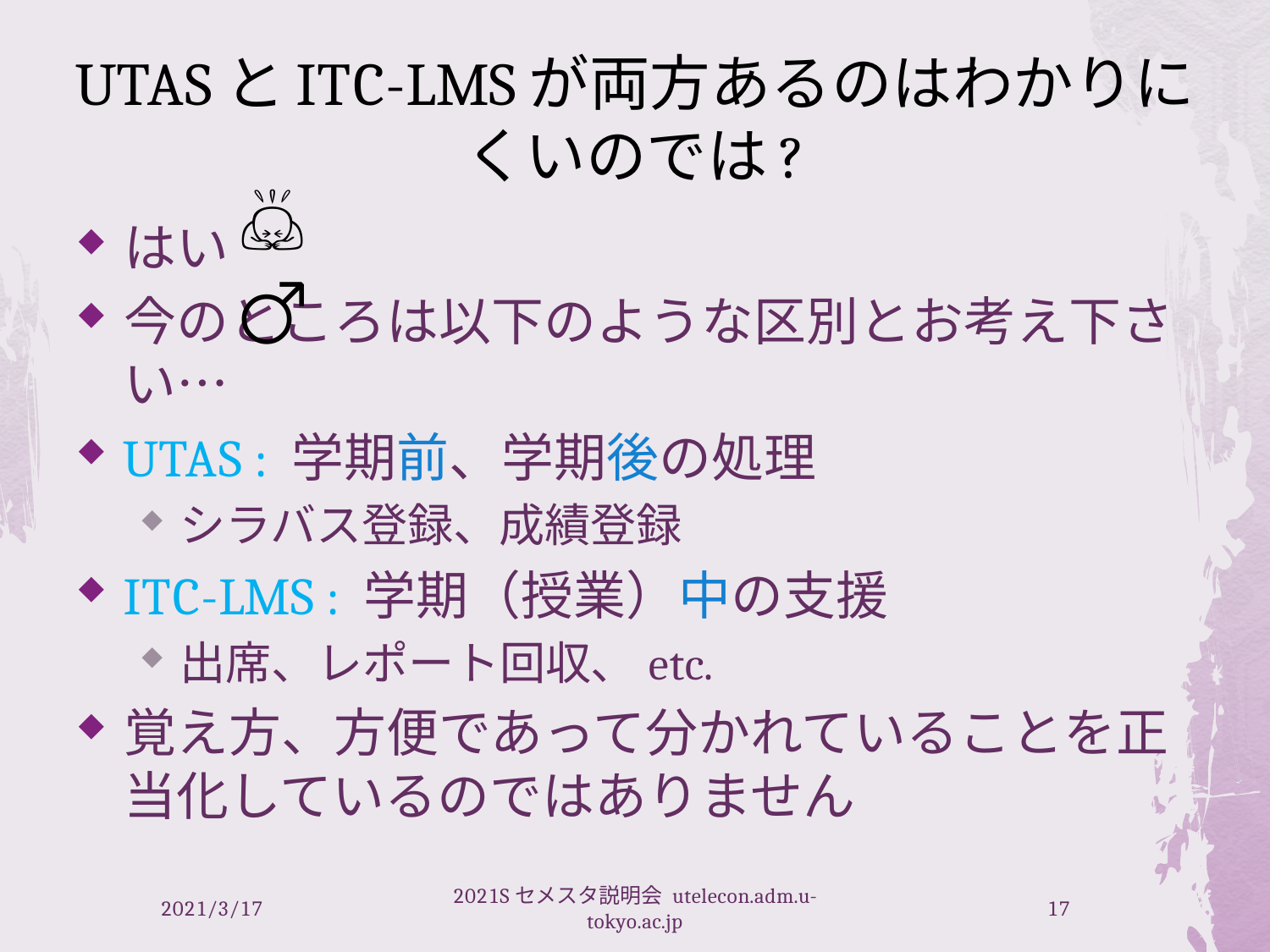

# UTASとITC-LMSが両方あるのはわかりにくいのでは?
🙇‍♂️
はい
今のところは以下のような区別とお考え下さい…
UTAS : 学期前、学期後の処理
シラバス登録、成績登録
ITC-LMS : 学期（授業）中の支援
出席、レポート回収、etc.
覚え方、方便であって分かれていることを正当化しているのではありません
2021/3/17
2021Sセメスタ説明会 utelecon.adm.u-tokyo.ac.jp
17